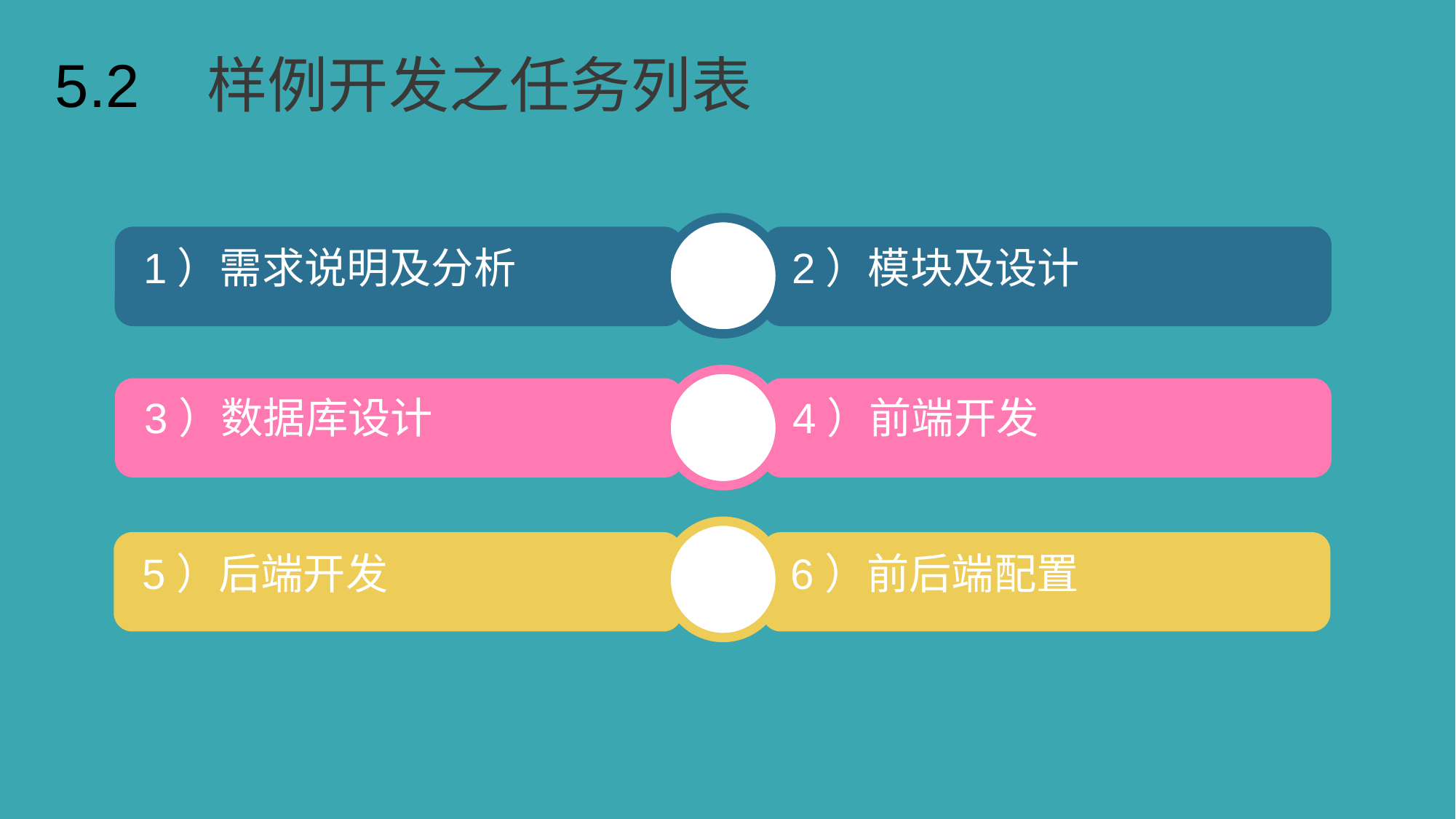

5.2

样例开发之任务列表

1）需求说明及分析
2）模块及设计

3）数据库设计
4）前端开发

5）后端开发
6）前后端配置